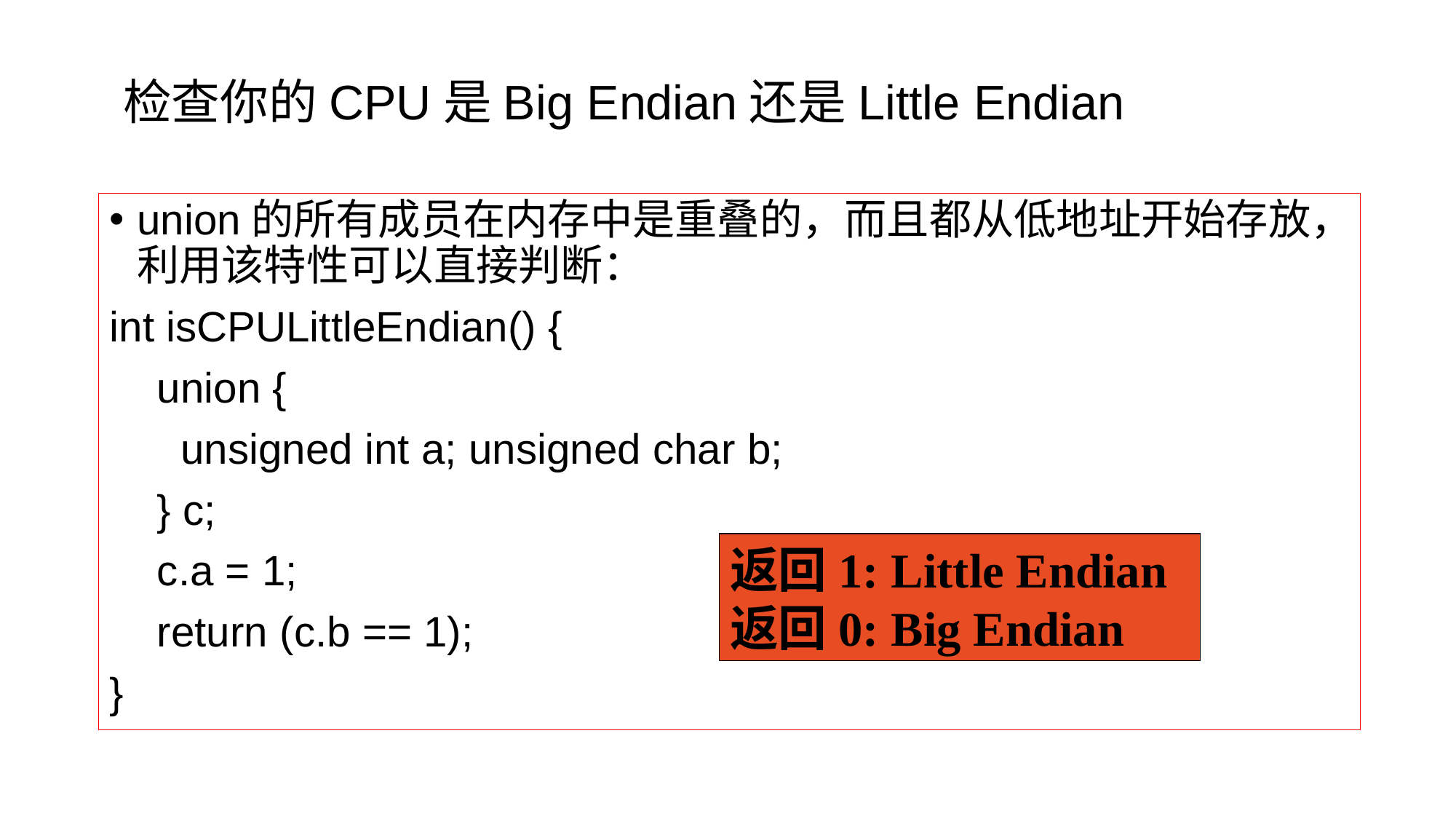

# 检查你的CPU是Big Endian还是Little Endian
union的所有成员在内存中是重叠的，而且都从低地址开始存放，利用该特性可以直接判断：
int isCPULittleEndian() {
    union {
      unsigned int a; unsigned char b;
    } c;
    c.a = 1;
    return (c.b == 1);
}
返回1: Little Endian
返回0: Big Endian